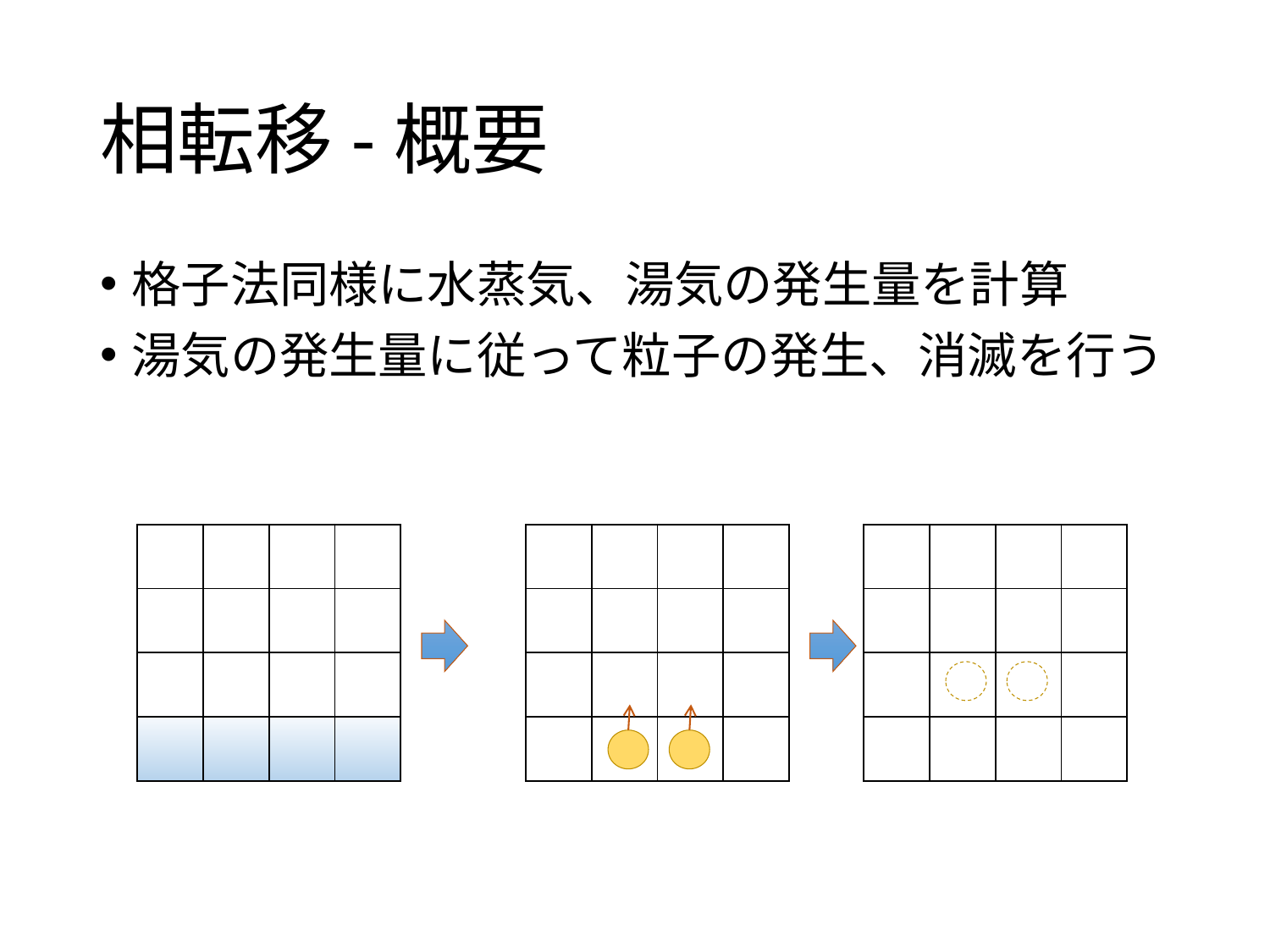

# 相転移-概要
格子法同様に水蒸気、湯気の発生量を計算
湯気の発生量に従って粒子の発生、消滅を行う

|  |  |  |  |
| --- | --- | --- | --- |
|  |  |  |  |
|  |  |  |  |
|  |  |  |  |
|  |  |  |  |
| --- | --- | --- | --- |
|  |  |  |  |
|  |  |  |  |
|  |  |  |  |
|  |  |  |  |
| --- | --- | --- | --- |
|  |  |  |  |
|  |  |  |  |
|  |  |  |  |